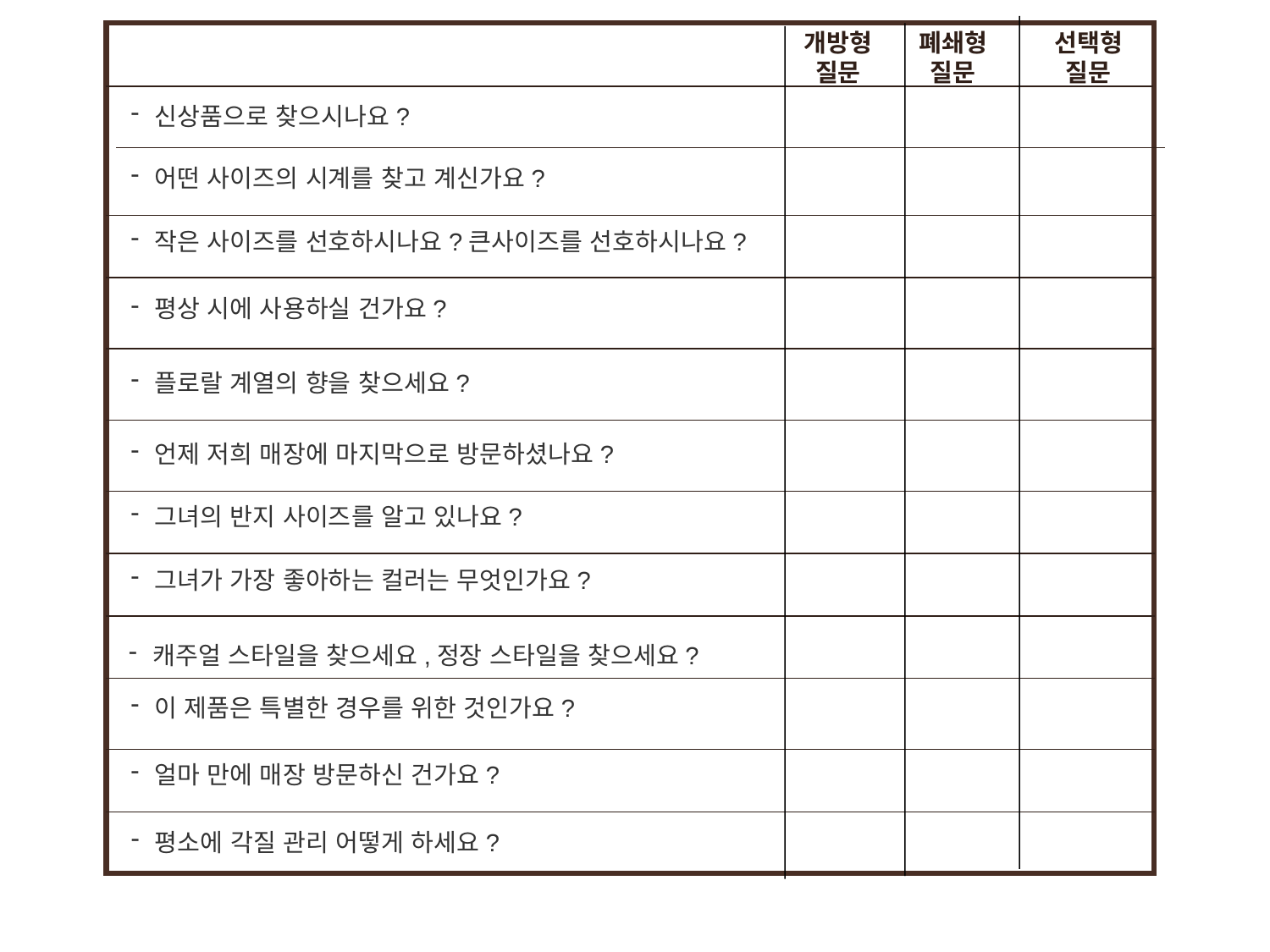

개방형
질문
폐쇄형
질문
선택형
질문

신상품으로 찾으시나요?
어떤 사이즈의 시계를 찾고 계신가요?
작은 사이즈를 선호하시나요?큰사이즈를 선호하시나요?
평상 시에 사용하실 건가요?
플로랄 계열의 향을 찾으세요?
언제 저희 매장에 마지막으로 방문하셨나요?
그녀의 반지 사이즈를 알고 있나요?
그녀가 가장 좋아하는 컬러는 무엇인가요?
캐주얼 스타일을 찾으세요,정장 스타일을 찾으세요?
이 제품은 특별한 경우를 위한 것인가요?
얼마 만에 매장 방문하신 건가요?
평소에 각질 관리 어떻게 하세요?